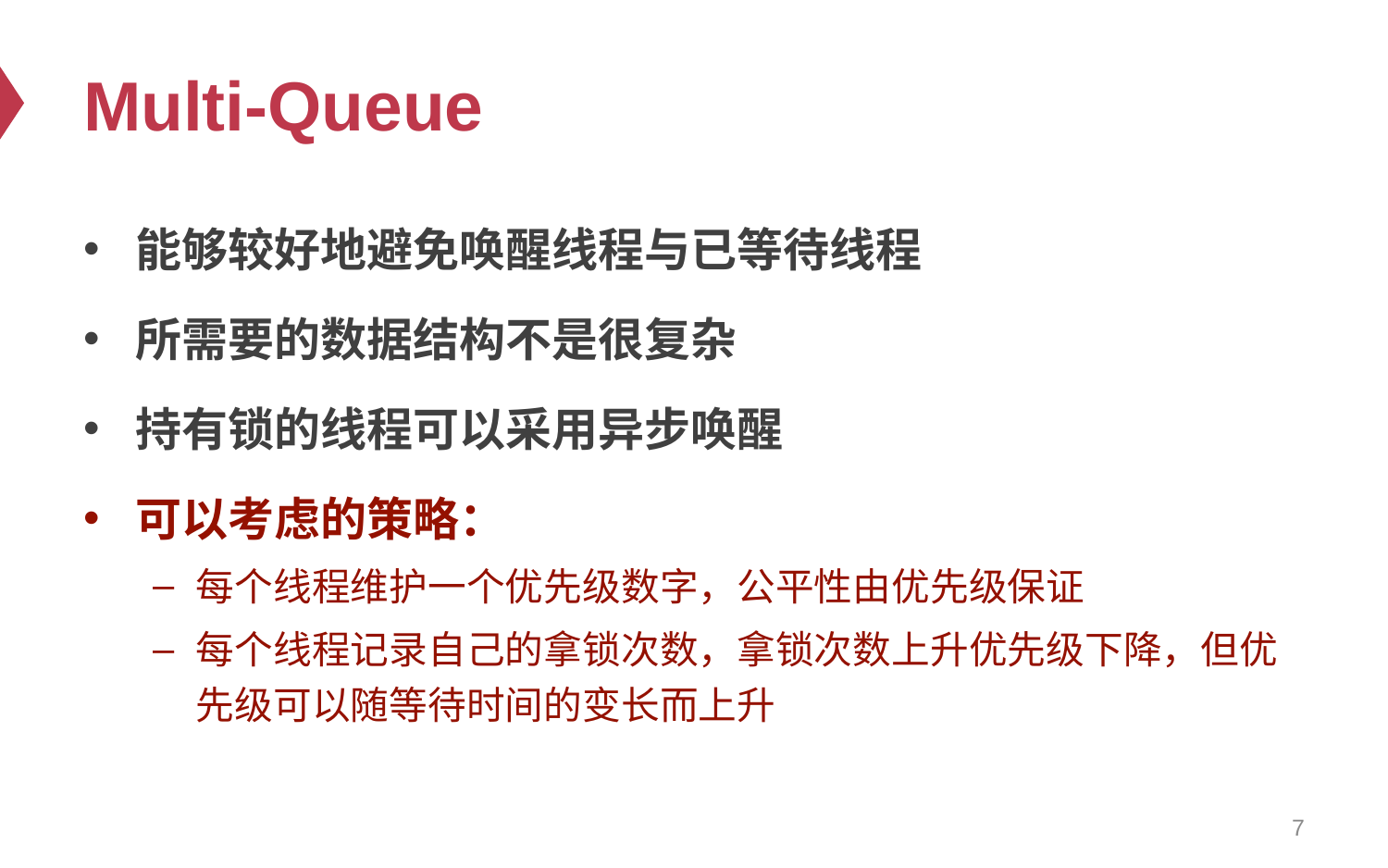

# Multi-Queue
能够较好地避免唤醒线程与已等待线程
所需要的数据结构不是很复杂
持有锁的线程可以采用异步唤醒
可以考虑的策略：
每个线程维护一个优先级数字，公平性由优先级保证
每个线程记录自己的拿锁次数，拿锁次数上升优先级下降，但优先级可以随等待时间的变长而上升
7